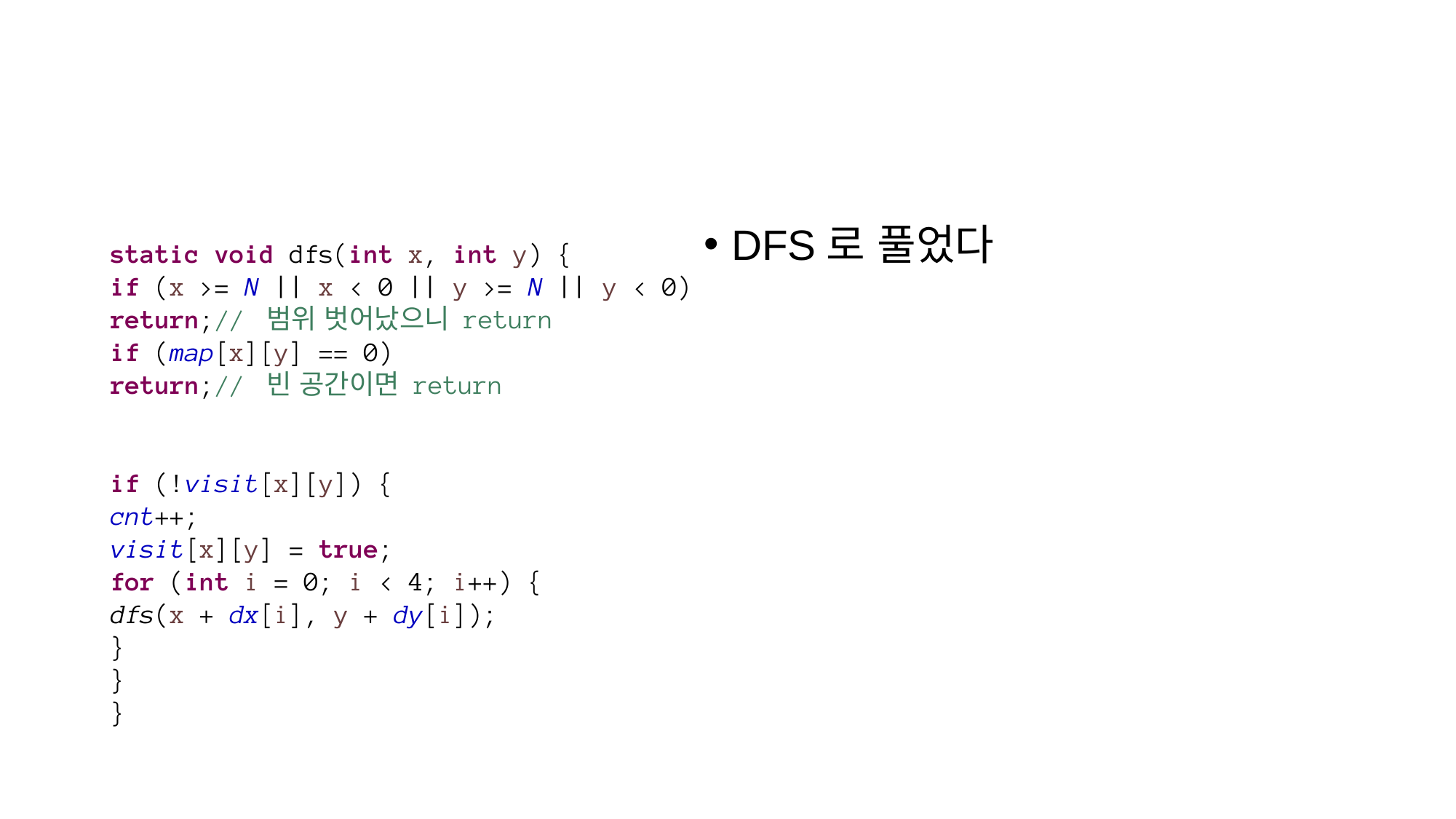

#
DFS로 풀었다
static void dfs(int x, int y) {
if (x >= N || x < 0 || y >= N || y < 0)
return;// 범위 벗어났으니 return
if (map[x][y] == 0)
return;// 빈 공간이면 return

if (!visit[x][y]) {
cnt++;
visit[x][y] = true;
for (int i = 0; i < 4; i++) {
dfs(x + dx[i], y + dy[i]);
}
}
}